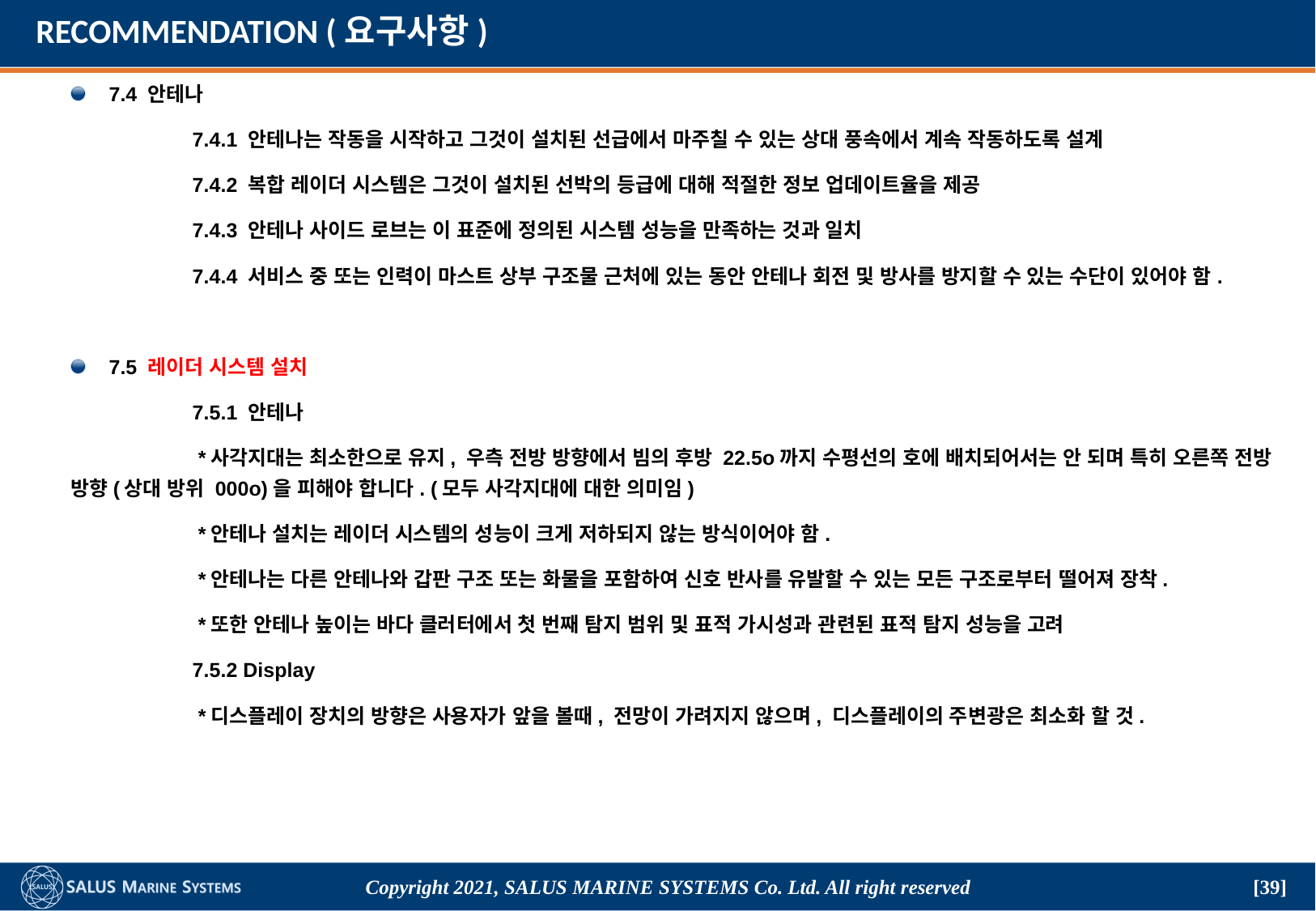

# RECOMMENDATION (요구사항)
7.4 안테나
	7.4.1 안테나는 작동을 시작하고 그것이 설치된 선급에서 마주칠 수 있는 상대 풍속에서 계속 작동하도록 설계
	7.4.2 복합 레이더 시스템은 그것이 설치된 선박의 등급에 대해 적절한 정보 업데이트율을 제공
	7.4.3 안테나 사이드 로브는 이 표준에 정의된 시스템 성능을 만족하는 것과 일치
	7.4.4 서비스 중 또는 인력이 마스트 상부 구조물 근처에 있는 동안 안테나 회전 및 방사를 방지할 수 있는 수단이 있어야 함.

7.5 레이더 시스템 설치
	7.5.1 안테나
	 *사각지대는 최소한으로 유지, 우측 전방 방향에서 빔의 후방 22.5o까지 수평선의 호에 배치되어서는 안 되며 특히 오른쪽 전방 방향(상대 방위 000o)을 피해야 합니다. (모두 사각지대에 대한 의미임)
	 *안테나 설치는 레이더 시스템의 성능이 크게 저하되지 않는 방식이어야 함.
	 *안테나는 다른 안테나와 갑판 구조 또는 화물을 포함하여 신호 반사를 유발할 수 있는 모든 구조로부터 떨어져 장착.
	 *또한 안테나 높이는 바다 클러터에서 첫 번째 탐지 범위 및 표적 가시성과 관련된 표적 탐지 성능을 고려
	7.5.2 Display
	 *디스플레이 장치의 방향은 사용자가 앞을 볼때, 전망이 가려지지 않으며, 디스플레이의 주변광은 최소화 할 것.
Copyright 2021, SALUS Marine Systems Co. Ltd. All right reserved
[39]